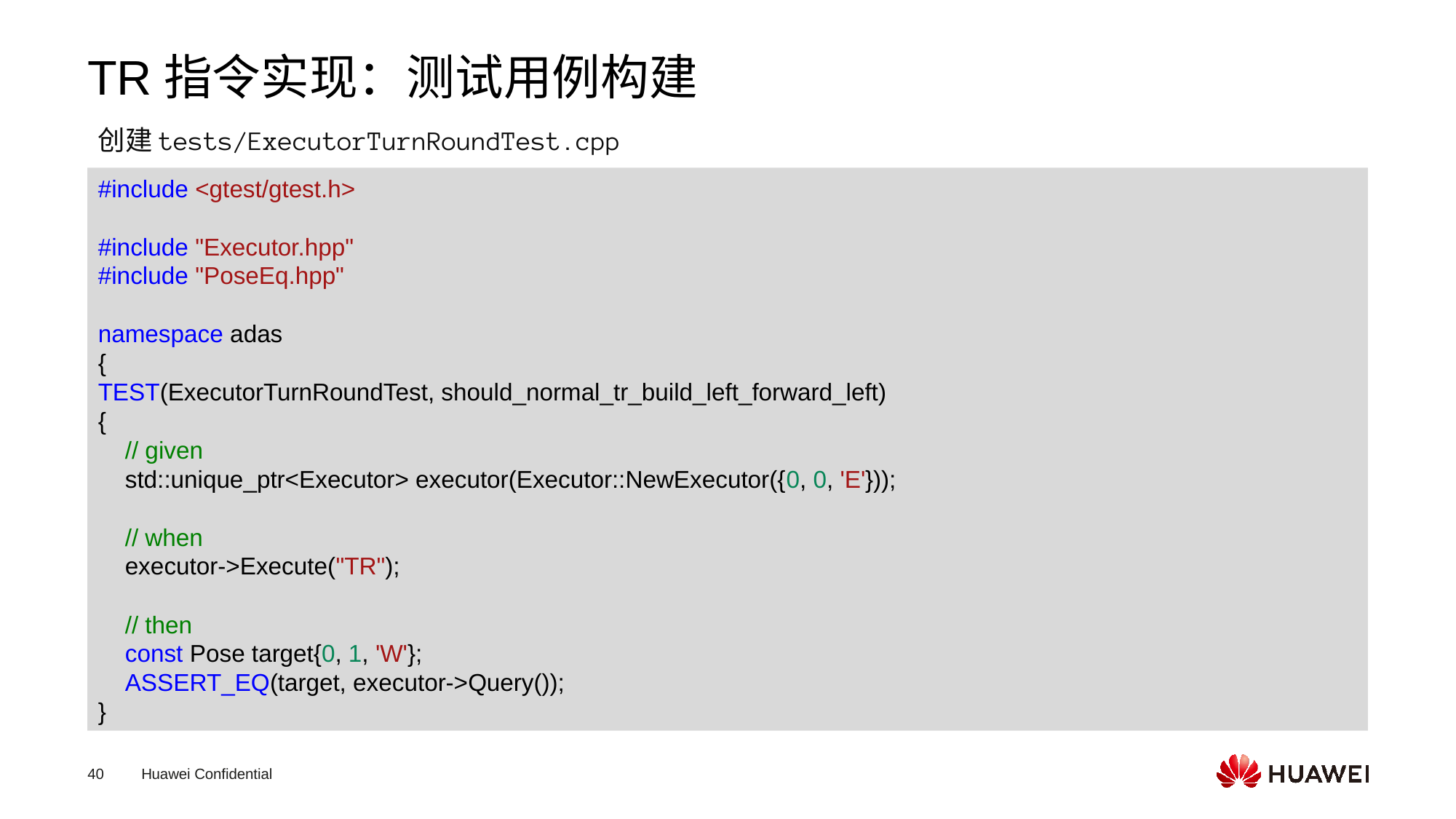

# TR指令实现：测试用例构建
创建tests/ExecutorTurnRoundTest.cpp
#include <gtest/gtest.h>
#include "Executor.hpp"
#include "PoseEq.hpp"
namespace adas
{
TEST(ExecutorTurnRoundTest, should_normal_tr_build_left_forward_left)
{
    // given
    std::unique_ptr<Executor> executor(Executor::NewExecutor({0, 0, 'E'}));
    // when
    executor->Execute("TR");
    // then
    const Pose target{0, 1, 'W'};
    ASSERT_EQ(target, executor->Query());
}